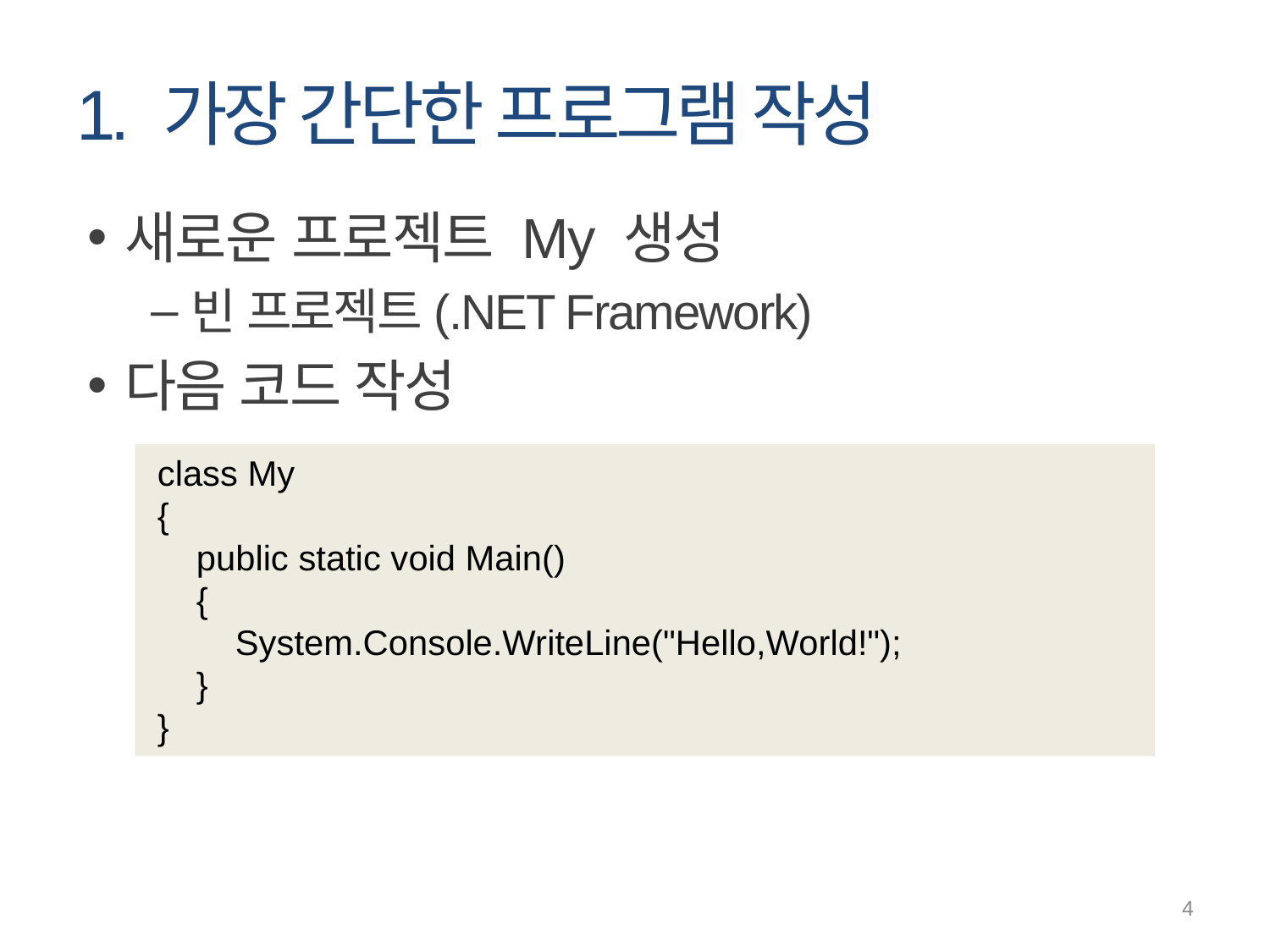

# 1. 가장 간단한 프로그램 작성
새로운 프로젝트 My 생성
빈 프로젝트(.NET Framework)
다음 코드 작성

class My
{
    public static void Main()
    {
        System.Console.WriteLine("Hello,World!");
    }
}
4